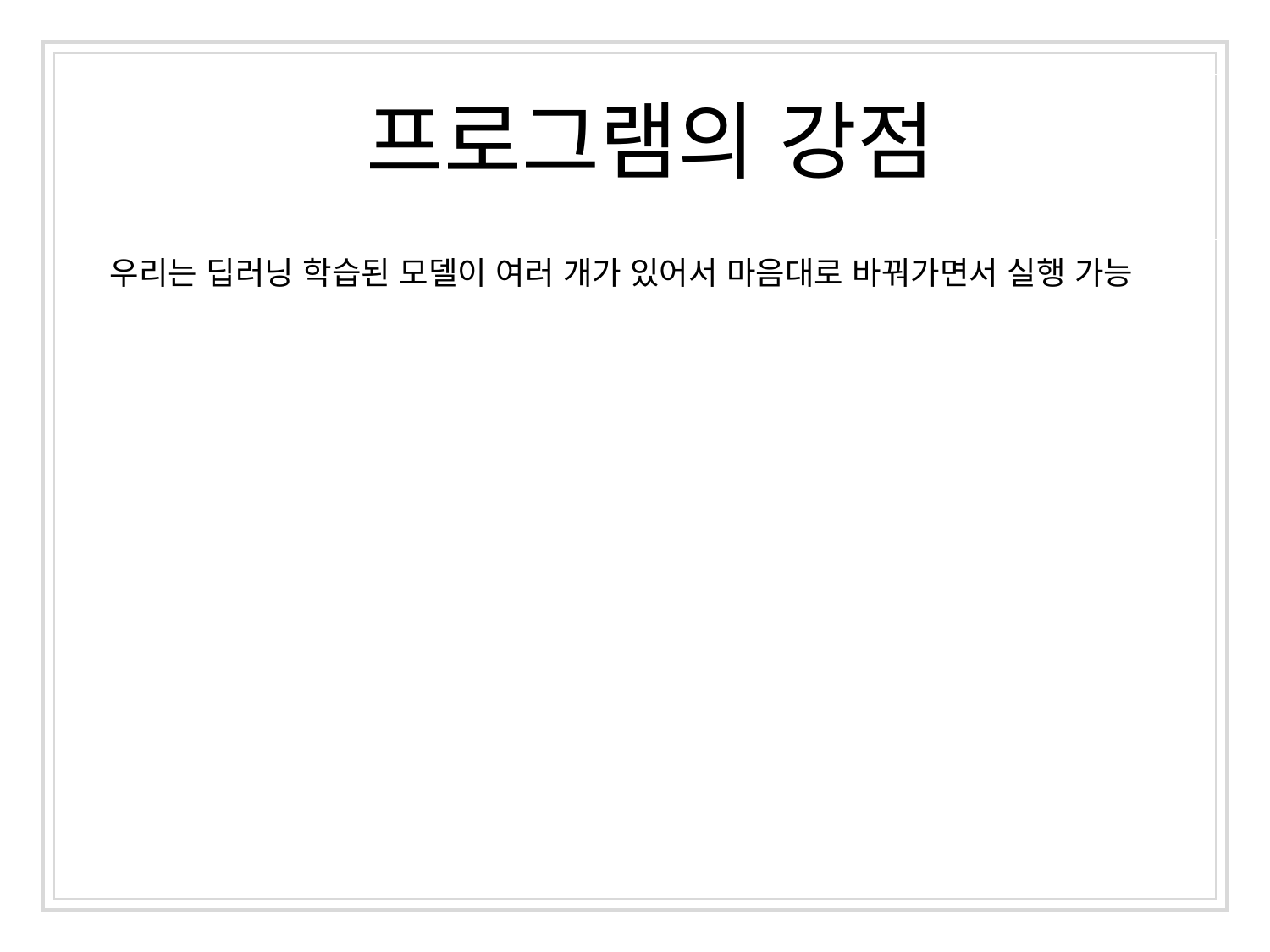

프로그램의 강점
우리는 딥러닝 학습된 모델이 여러 개가 있어서 마음대로 바꿔가면서 실행 가능